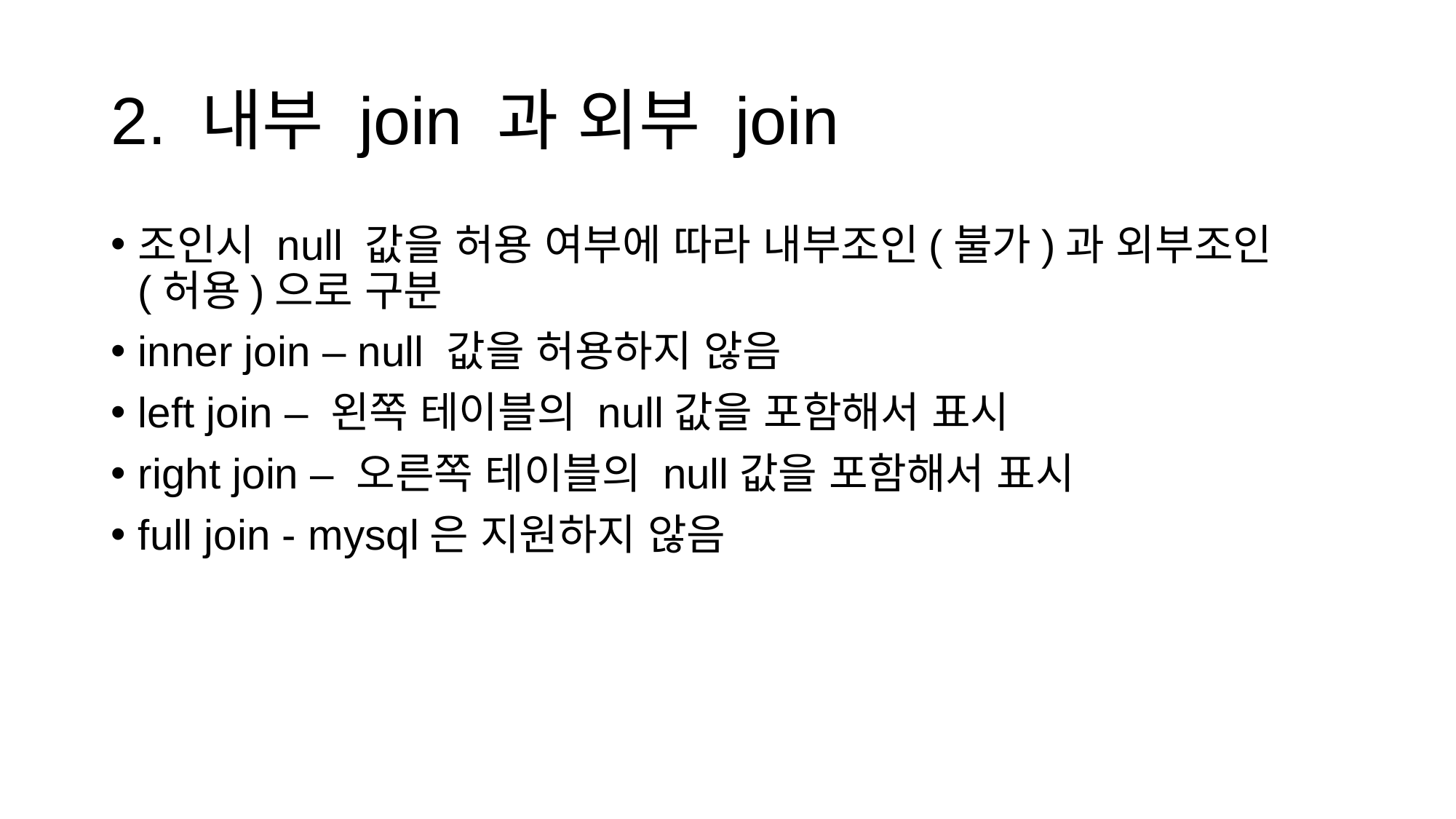

# 2. 내부 join 과 외부 join
조인시 null 값을 허용 여부에 따라 내부조인(불가)과 외부조인(허용)으로 구분
inner join – null 값을 허용하지 않음
left join – 왼쪽 테이블의 null값을 포함해서 표시
right join – 오른쪽 테이블의 null값을 포함해서 표시
full join - mysql은 지원하지 않음